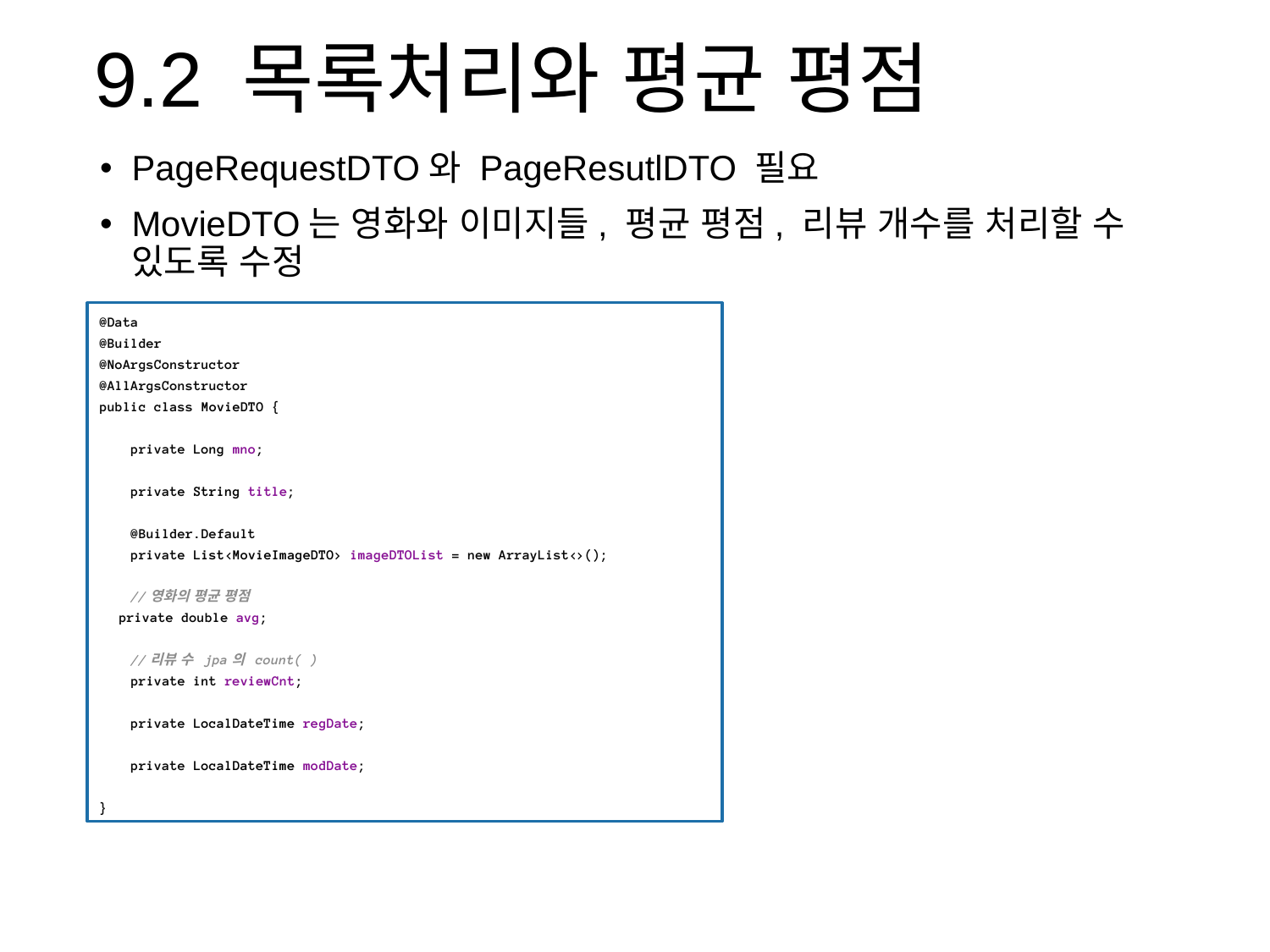

# 9.2 목록처리와 평균 평점
PageRequestDTO와 PageResutlDTO 필요
MovieDTO는 영화와 이미지들, 평균 평점, 리뷰 개수를 처리할 수 있도록 수정
@Data
@Builder
@NoArgsConstructor
@AllArgsConstructor
public class MovieDTO {
    private Long mno;
    private String title;
    @Builder.Default
    private List<MovieImageDTO> imageDTOList = new ArrayList<>();
    //영화의 평균 평점
    private double avg;
    //리뷰 수 jpa의 count( )
    private int reviewCnt;
    private LocalDateTime regDate;
    private LocalDateTime modDate;
}